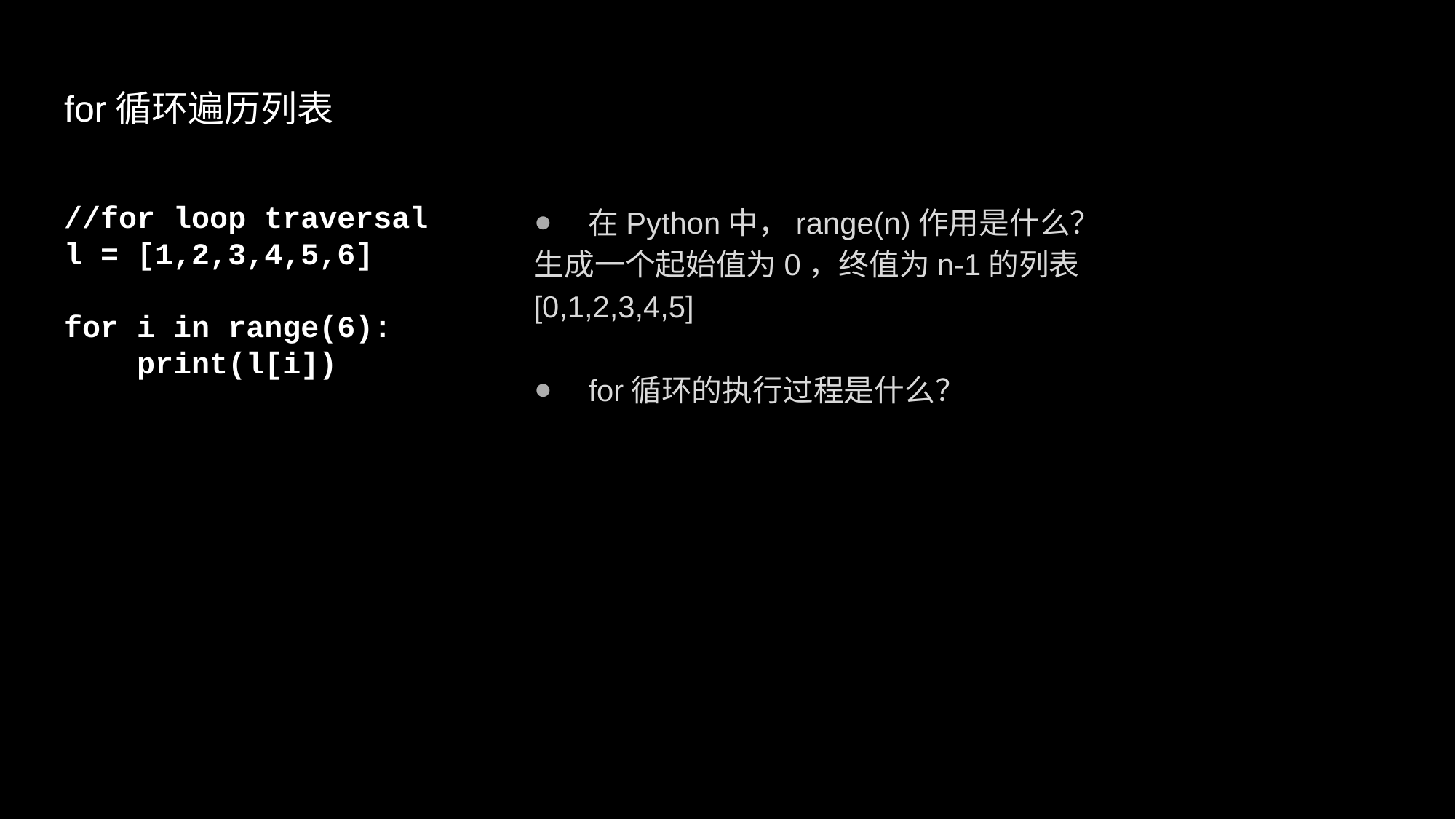

# for循环遍历列表
//for loop traversal
l = [1,2,3,4,5,6]

for i in range(6):
    print(l[i])

在Python中，range(n)作用是什么？
生成一个起始值为0，终值为n-1的列表[0,1,2,3,4,5]

for循环的执行过程是什么？